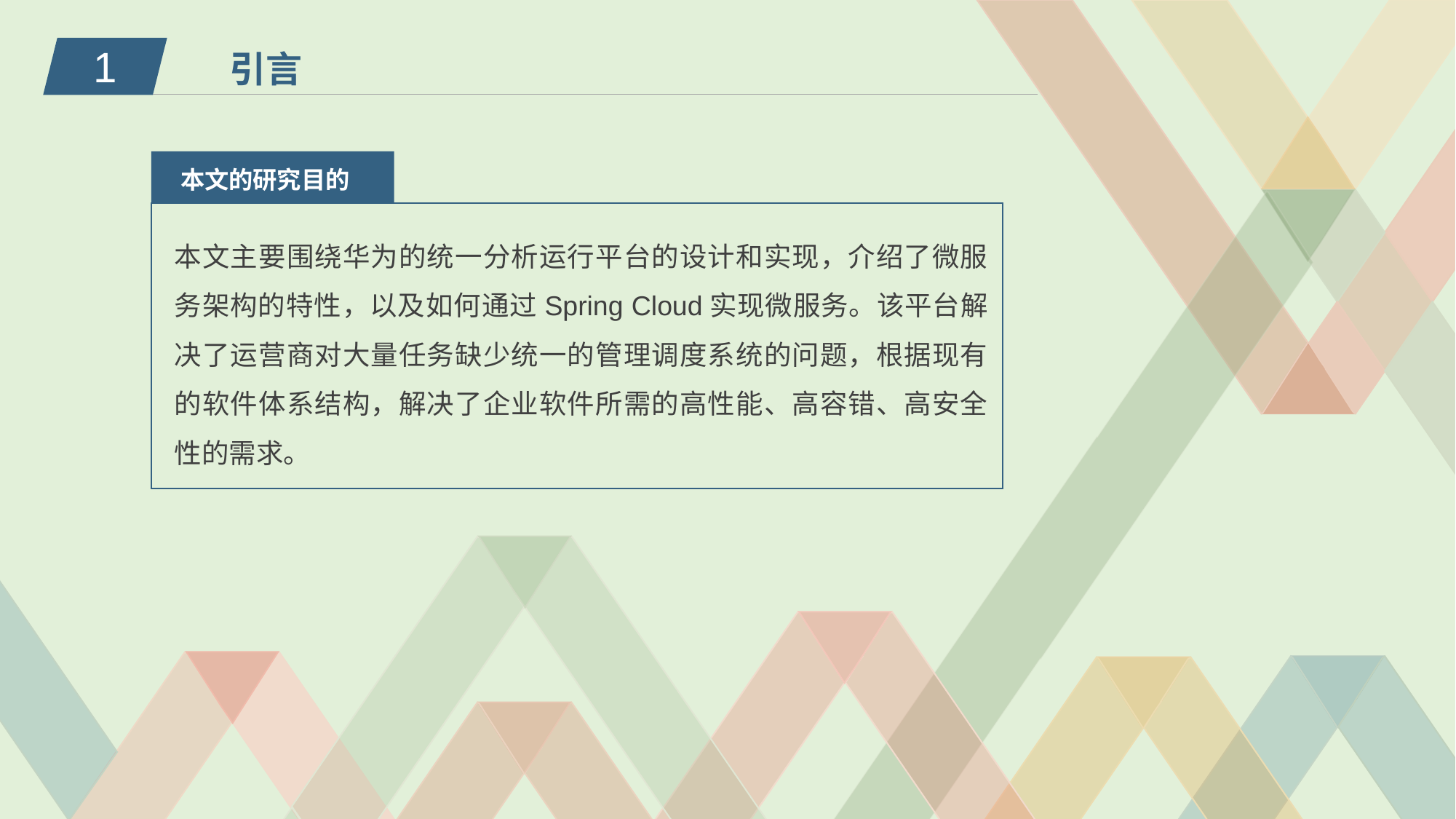

1

引言

本文的研究目的

本文主要围绕华为的统一分析运行平台的设计和实现，介绍了微服务架构的特性，以及如何通过Spring Cloud实现微服务。该平台解决了运营商对大量任务缺少统一的管理调度系统的问题，根据现有的软件体系结构，解决了企业软件所需的高性能、高容错、高安全性的需求。